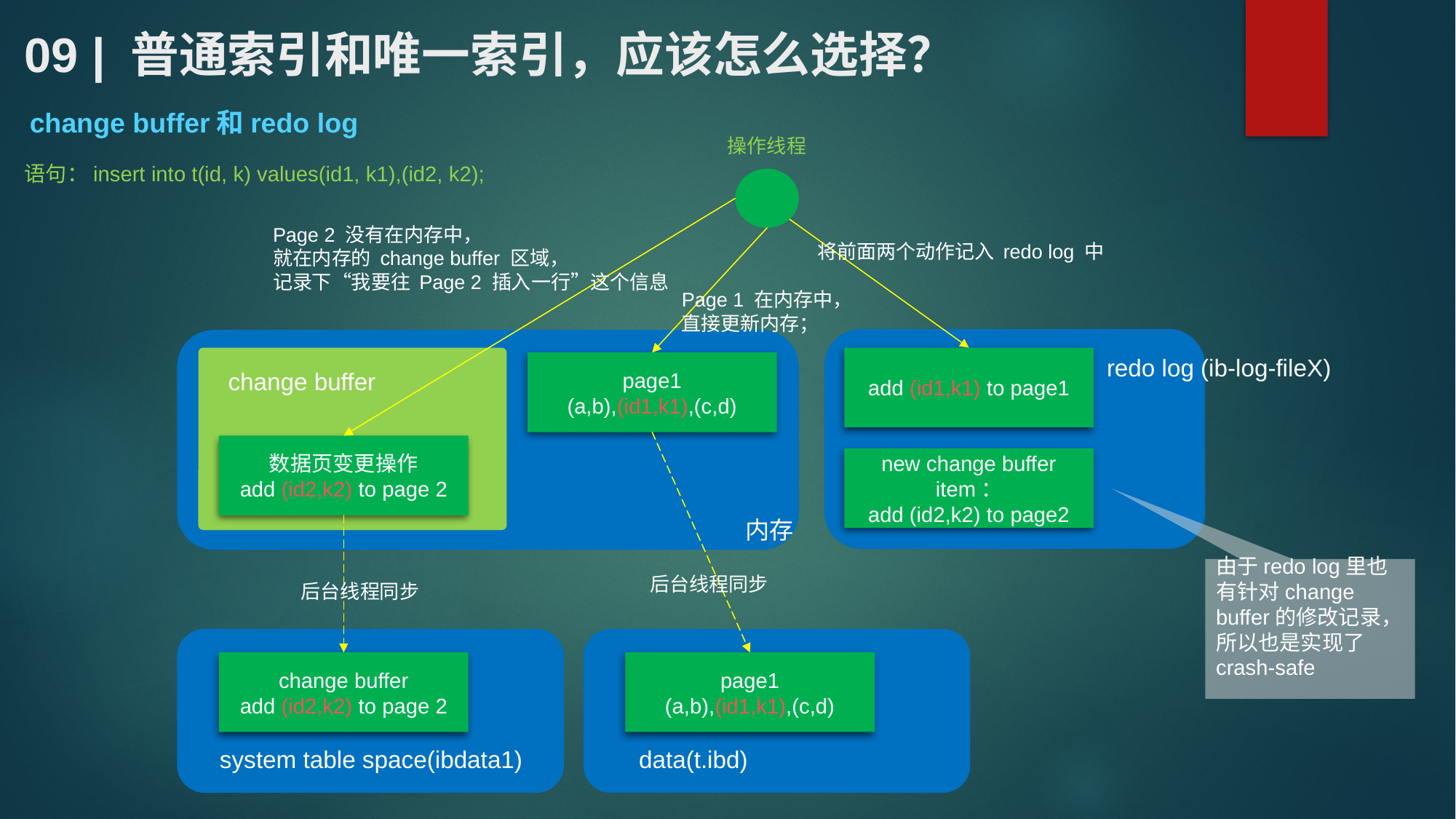

# 09 | 普通索引和唯一索引，应该怎么选择？
change buffer和redo log
操作线程
语句：insert into t(id, k) values(id1, k1),(id2, k2);

Page 2 没有在内存中，
就在内存的 change buffer 区域，
记录下“我要往 Page 2 插入一行”这个信息
将前面两个动作记入 redo log 中
Page 1 在内存中，
直接更新内存；

redo log (ib-log-fileX)

add (id1,k1) to page1
page1
(a,b),(id1,k1),(c,d)
change buffer
数据页变更操作
add (id2,k2) to page 2
new change buffer item：
add (id2,k2) to page2
内存
由于redo log里也有针对change buffer的修改记录，所以也是实现了crash-safe

后台线程同步
后台线程同步

change buffer
add (id2,k2) to page 2
page1
(a,b),(id1,k1),(c,d)
system table space(ibdata1)
data(t.ibd)